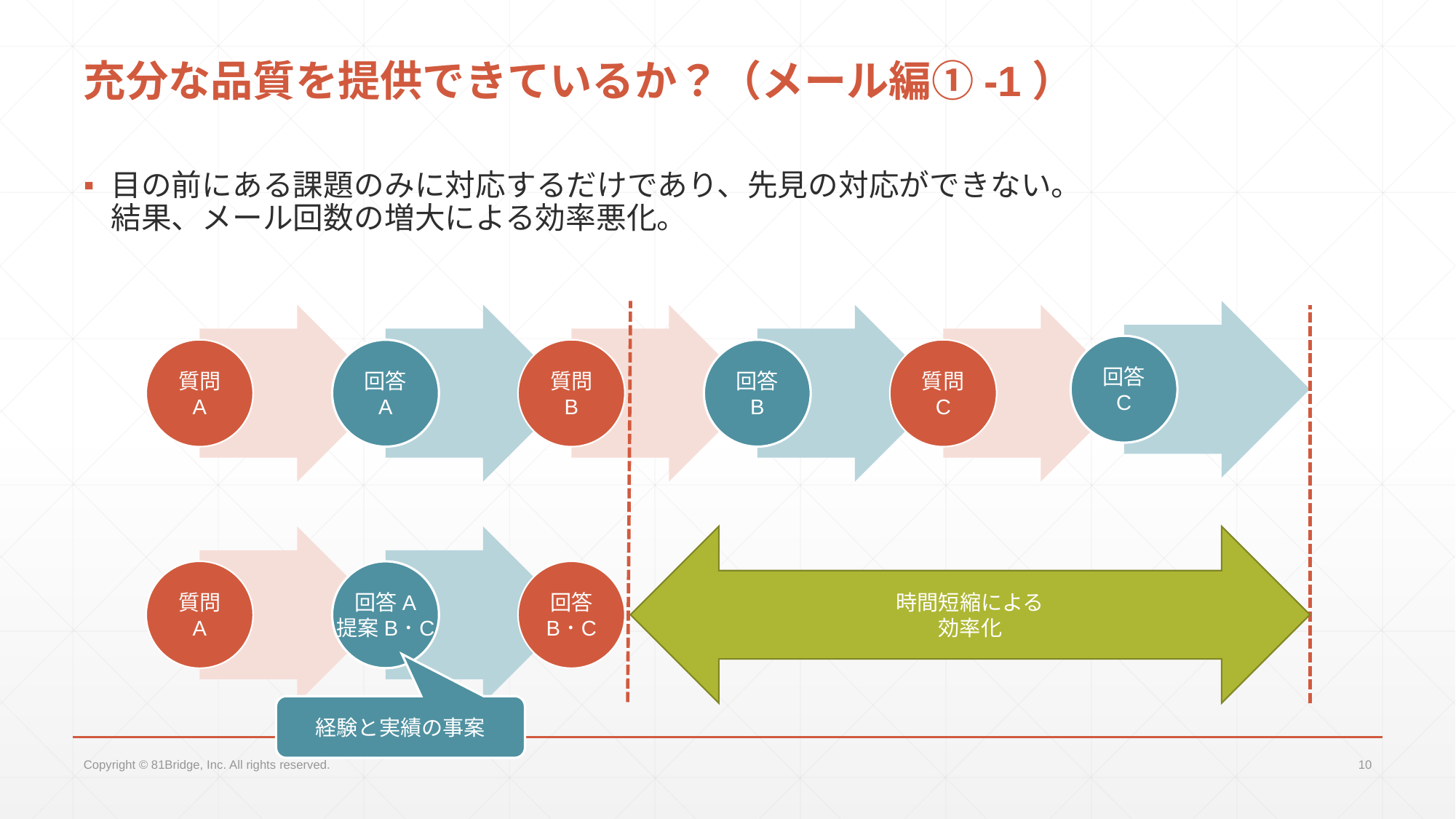

# 充分な品質を提供できているか？（メール編①-1）
目の前にある課題のみに対応するだけであり、先見の対応ができない。
結果、メール回数の増大による効率悪化。

回答
C
質問
A
回答
A
質問
B
回答
B
質問
C
時間短縮による
効率化

質問
A
回答A
提案B･C
回答
B･C
経験と実績の事案
Copyright © 81Bridge, Inc. All rights reserved.
10